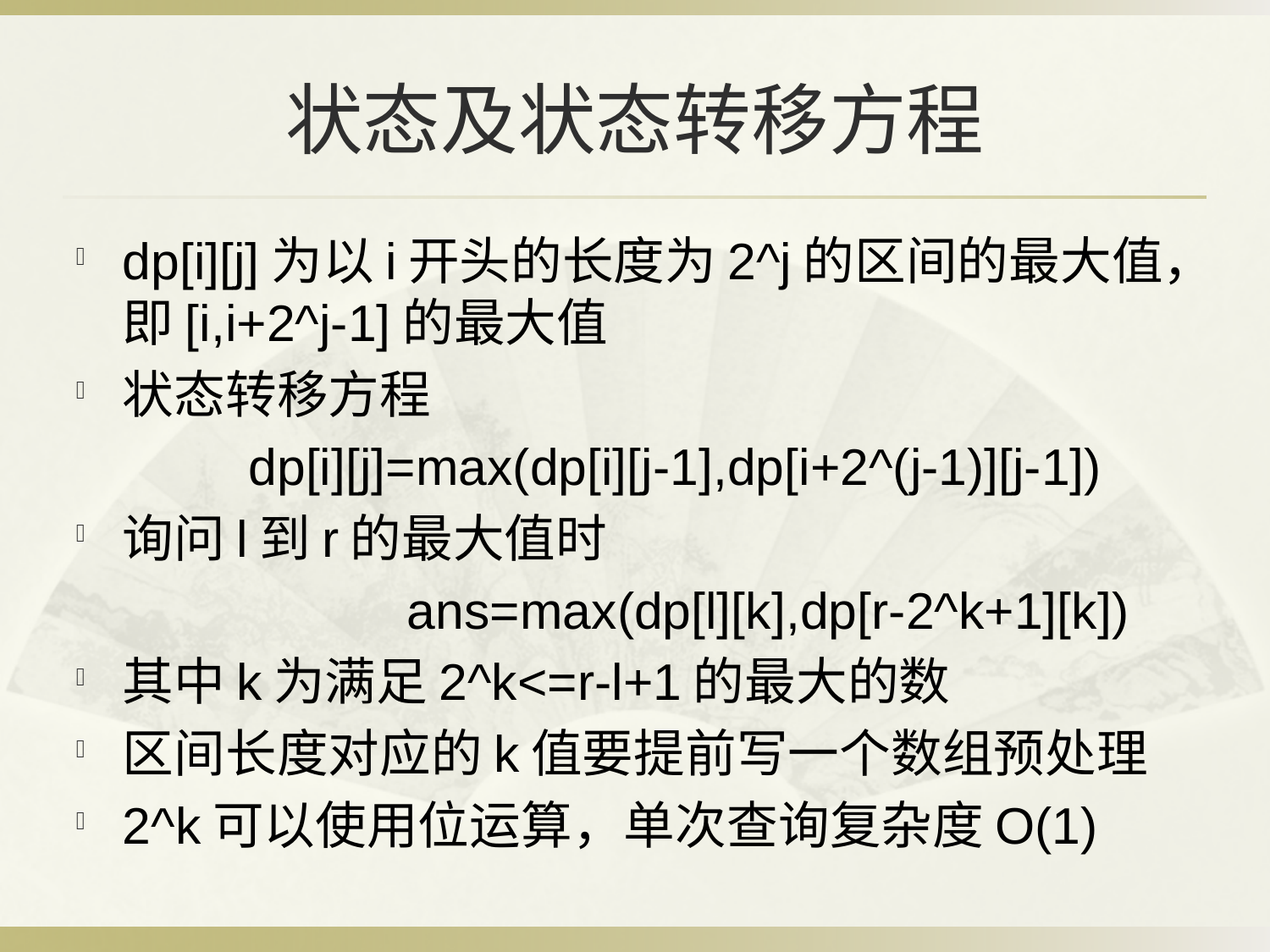

# 状态及状态转移方程
dp[i][j]为以i开头的长度为2^j的区间的最大值，即[i,i+2^j-1]的最大值
状态转移方程
            dp[i][j]=max(dp[i][j-1],dp[i+2^(j-1)][j-1])
询问l到r的最大值时
                       ans=max(dp[l][k],dp[r-2^k+1][k])
其中k为满足2^k<=r-l+1的最大的数
区间长度对应的k值要提前写一个数组预处理
2^k可以使用位运算，单次查询复杂度O(1)